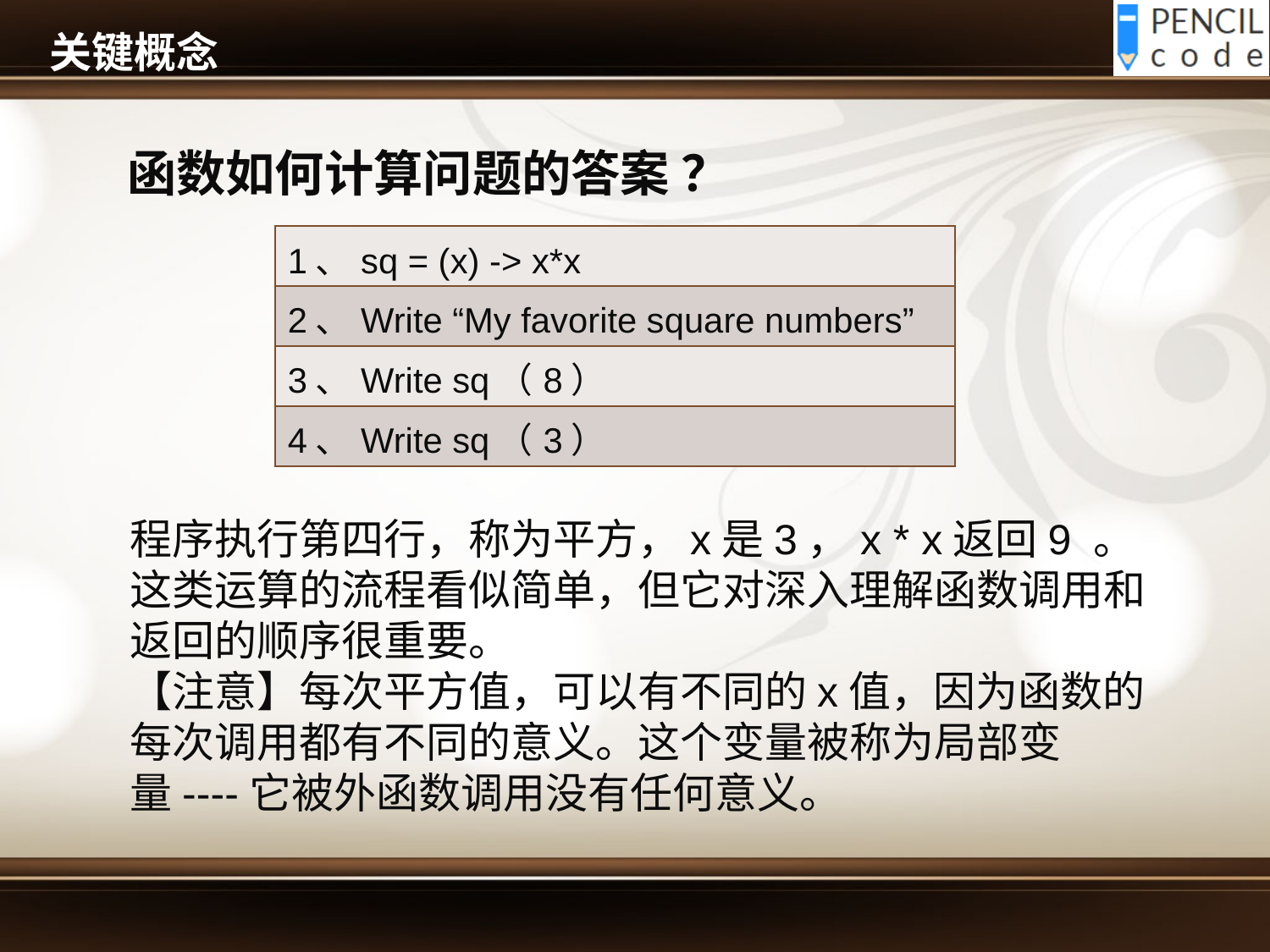

# 关键概念
函数如何计算问题的答案 ？
| 1、sq = (x) -> x\*x |
| --- |
| 2、Write “My favorite square numbers” |
| 3、Write sq（8） |
| 4、Write sq（3） |
程序执行第四行，称为平方，x是3，x * x返回9 。
这类运算的流程看似简单，但它对深入理解函数调用和返回的顺序很重要。
【注意】每次平方值，可以有不同的x值，因为函数的每次调用都有不同的意义。这个变量被称为局部变量----它被外函数调用没有任何意义。